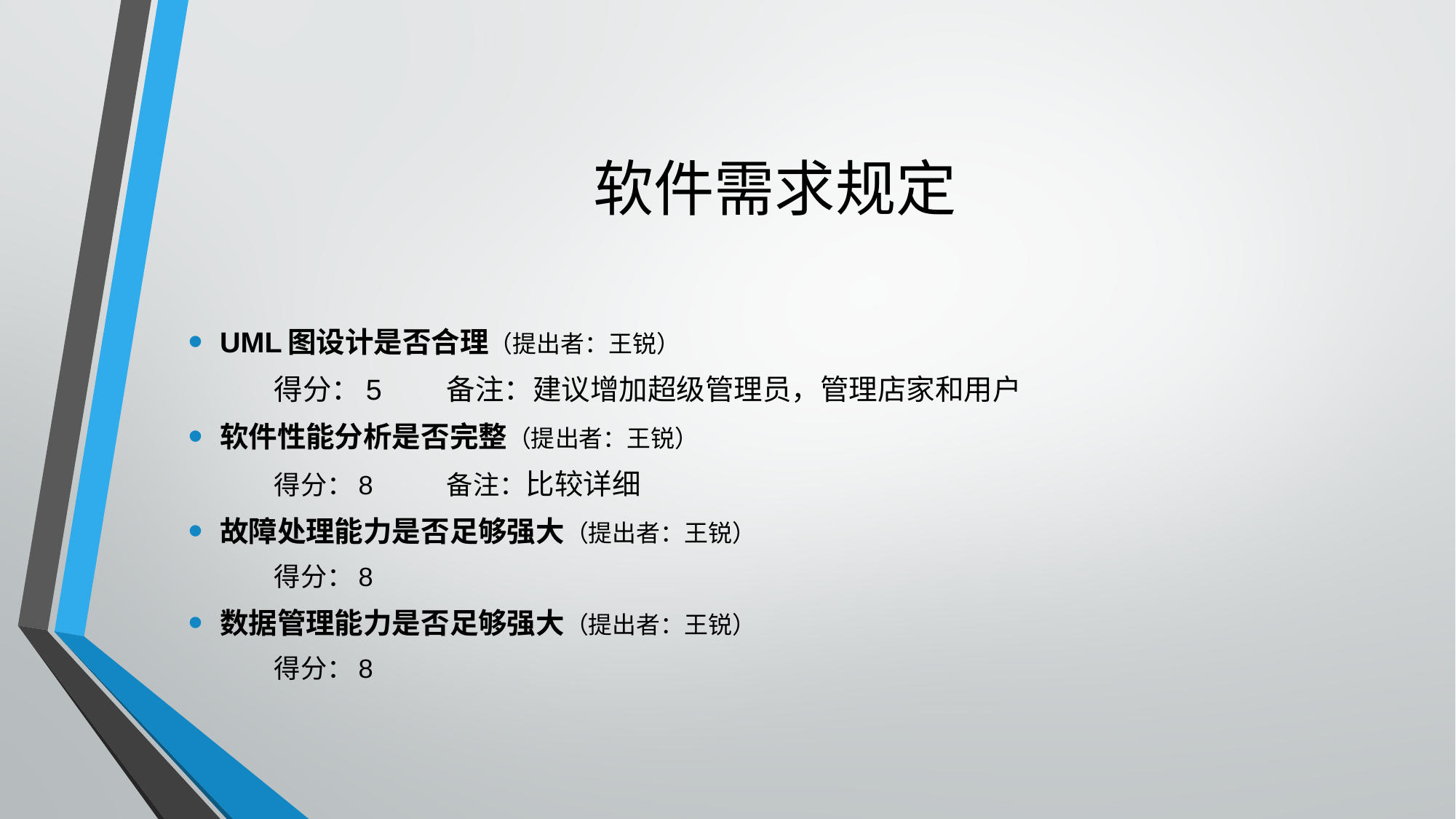

# 软件需求规定
UML图设计是否合理（提出者：王锐）
	得分：5		备注：建议增加超级管理员，管理店家和用户
软件性能分析是否完整（提出者：王锐）
	得分：8		备注：比较详细
故障处理能力是否足够强大（提出者：王锐）
	得分：8
数据管理能力是否足够强大（提出者：王锐）
	得分：8